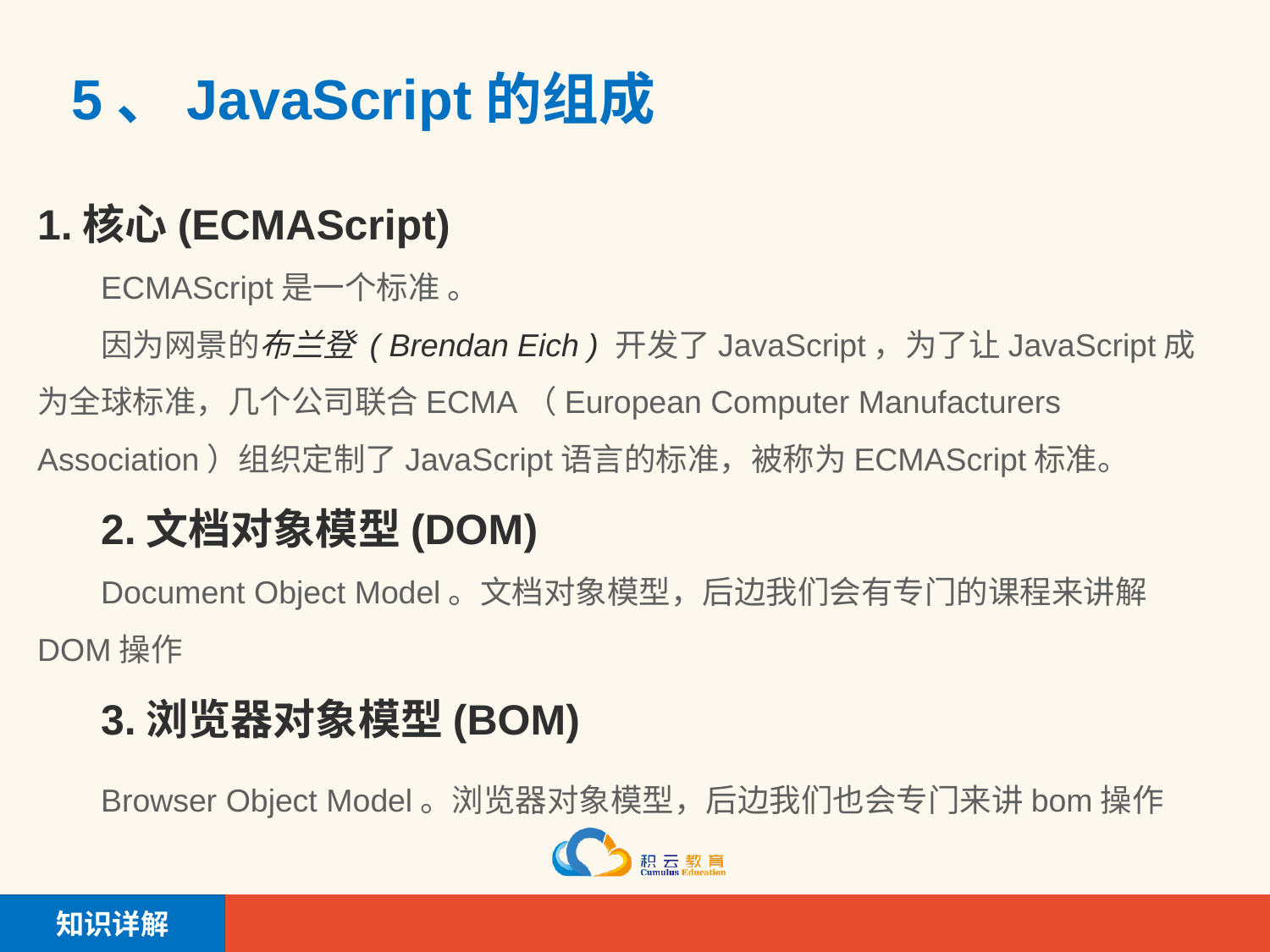

# 5、JavaScript的组成
1.核心(ECMAScript)
ECMAScript是一个标准 。
因为网景的布兰登 ( Brendan Eich ) 开发了JavaScript，为了让JavaScript成为全球标准，几个公司联合ECMA（European Computer Manufacturers Association）组织定制了JavaScript语言的标准，被称为ECMAScript标准。
2.文档对象模型(DOM)
Document Object Model。文档对象模型，后边我们会有专门的课程来讲解DOM操作
3.浏览器对象模型(BOM)
Browser Object Model。浏览器对象模型，后边我们也会专门来讲bom操作